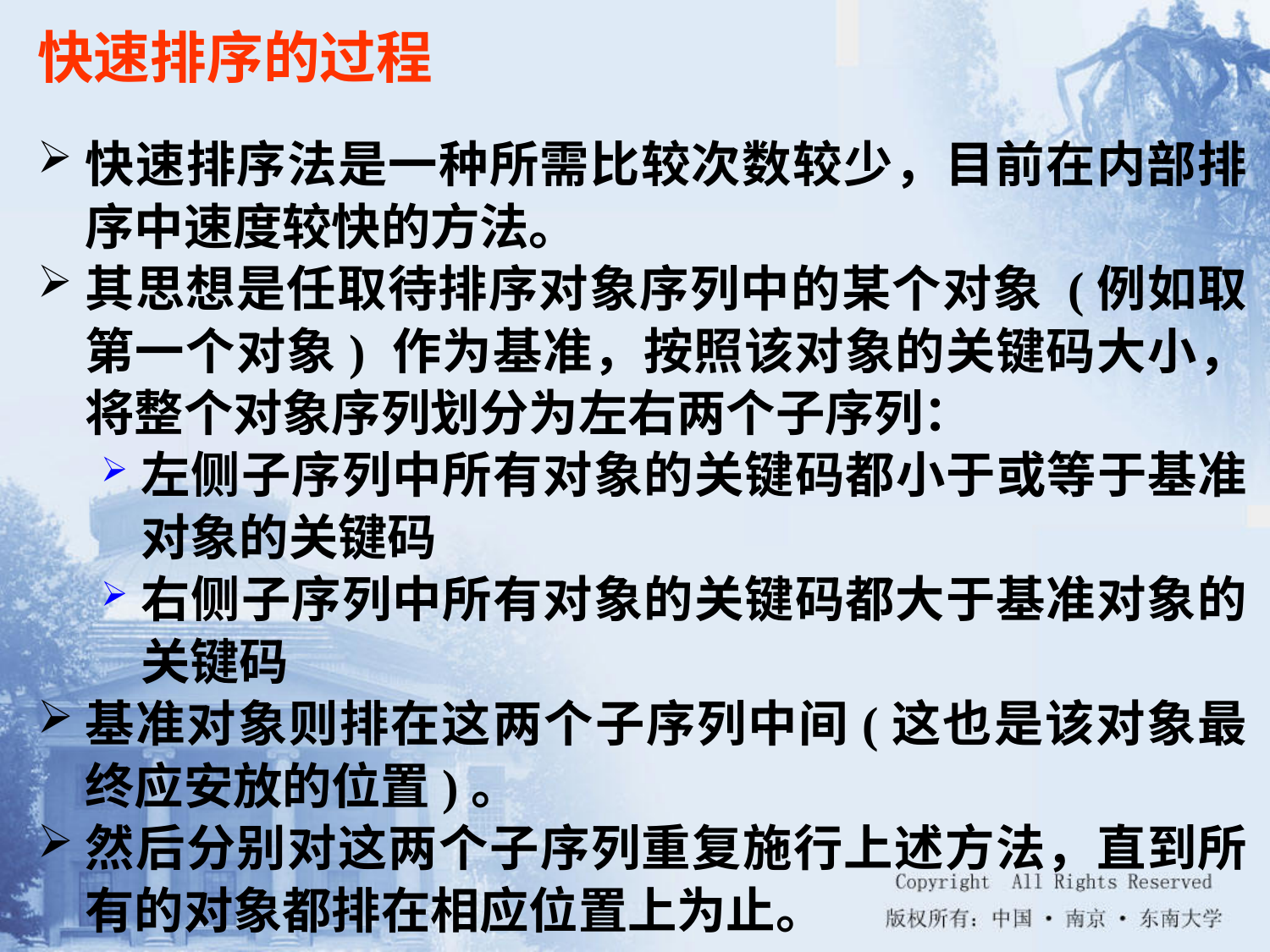

快速排序的过程
快速排序法是一种所需比较次数较少，目前在内部排序中速度较快的方法。
其思想是任取待排序对象序列中的某个对象 (例如取第一个对象) 作为基准，按照该对象的关键码大小，将整个对象序列划分为左右两个子序列：
左侧子序列中所有对象的关键码都小于或等于基准对象的关键码
右侧子序列中所有对象的关键码都大于基准对象的关键码
基准对象则排在这两个子序列中间(这也是该对象最终应安放的位置)。
然后分别对这两个子序列重复施行上述方法，直到所有的对象都排在相应位置上为止。